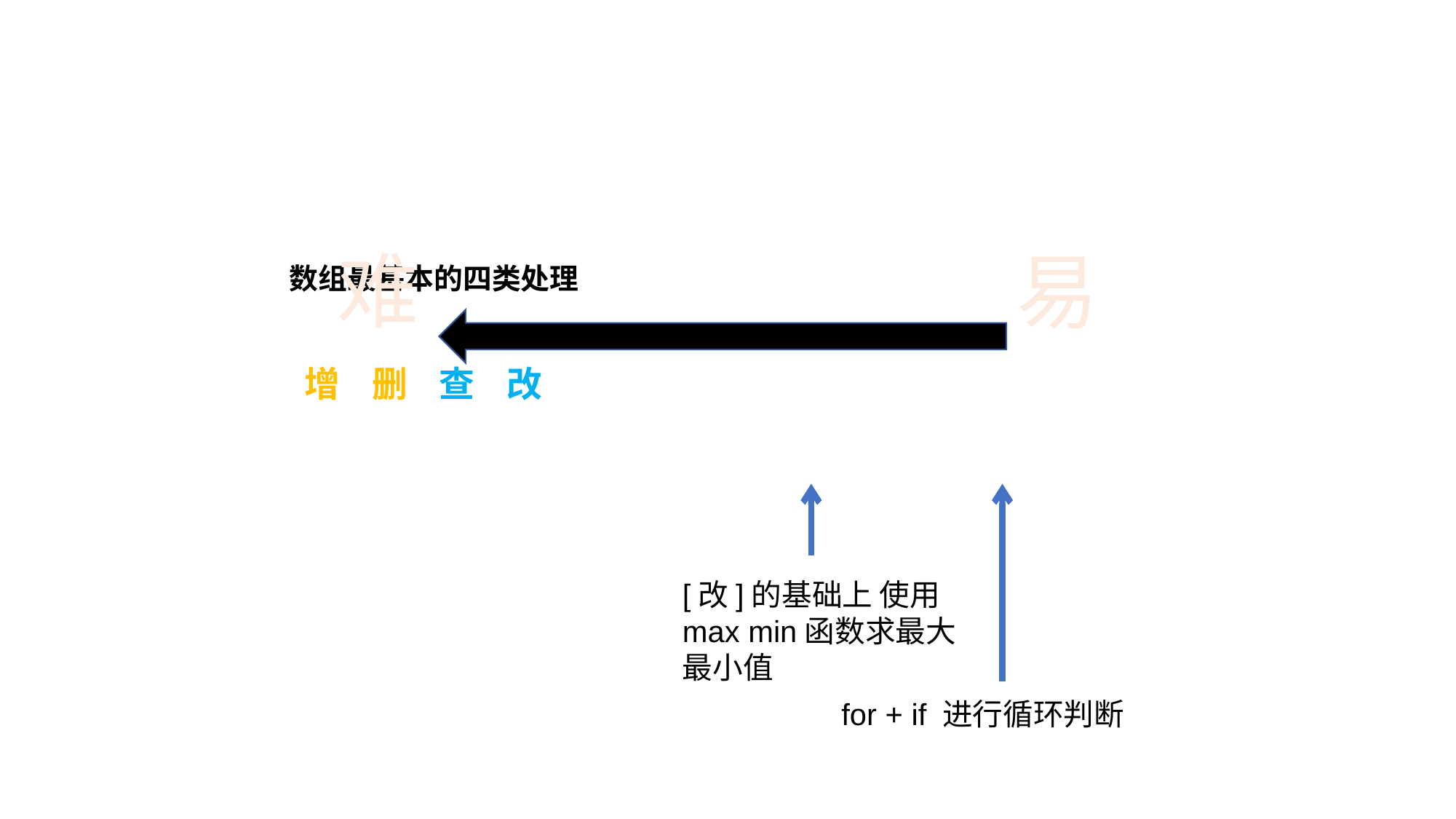

难
易
# 数组最基本的四类处理 增    删    查    改

[改]的基础上 使用max min函数求最大最小值
for + if 进行循环判断